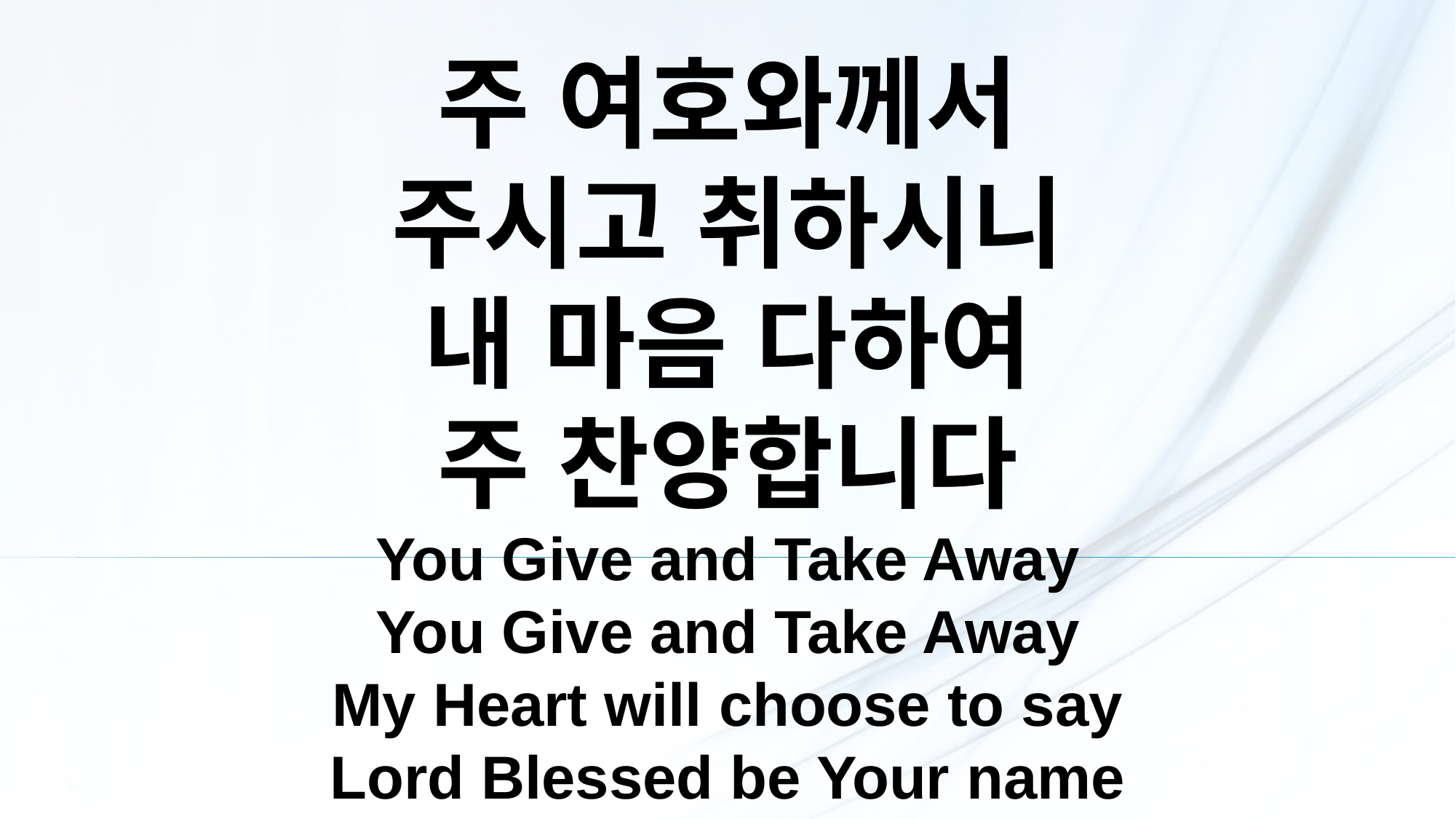

# 주 여호와께서 주시고 취하시니 내 마음 다하여 주 찬양합니다 You Give and Take Away You Give and Take Away My Heart will choose to say Lord Blessed be Your name